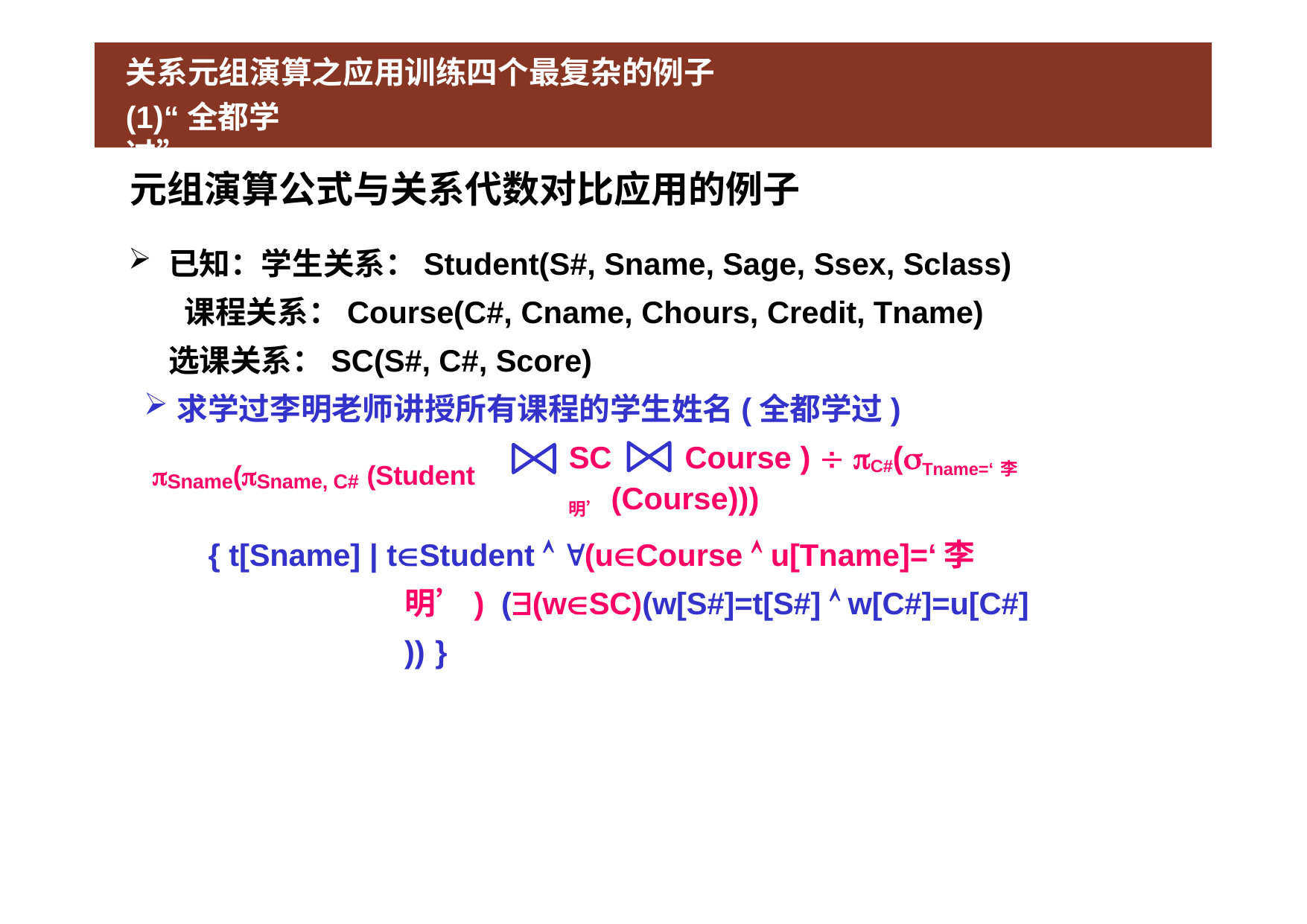

# 关系元组演算之应用训练四个最复杂的例子
(1)“全都学过”
元组演算公式与关系代数对比应用的例子
已知：学生关系：Student(S#, Sname, Sage, Ssex, Sclass)  课程关系：Course(C#, Cname, Chours, Credit, Tname)  选课关系：SC(S#, C#, Score)
求学过李明老师讲授所有课程的学生姓名(全都学过)
SC	Course ) ÷	πC#(σTname=‘李明’(Course)))
πSname(πSname, C# (Student

{ t[Sname] | t∈Student ∧ ∀(u∈Course ∧ u[Tname]=‘李明’)  (∃(w∈SC)(w[S#]=t[S#] ∧ w[C#]=u[C#] )) }